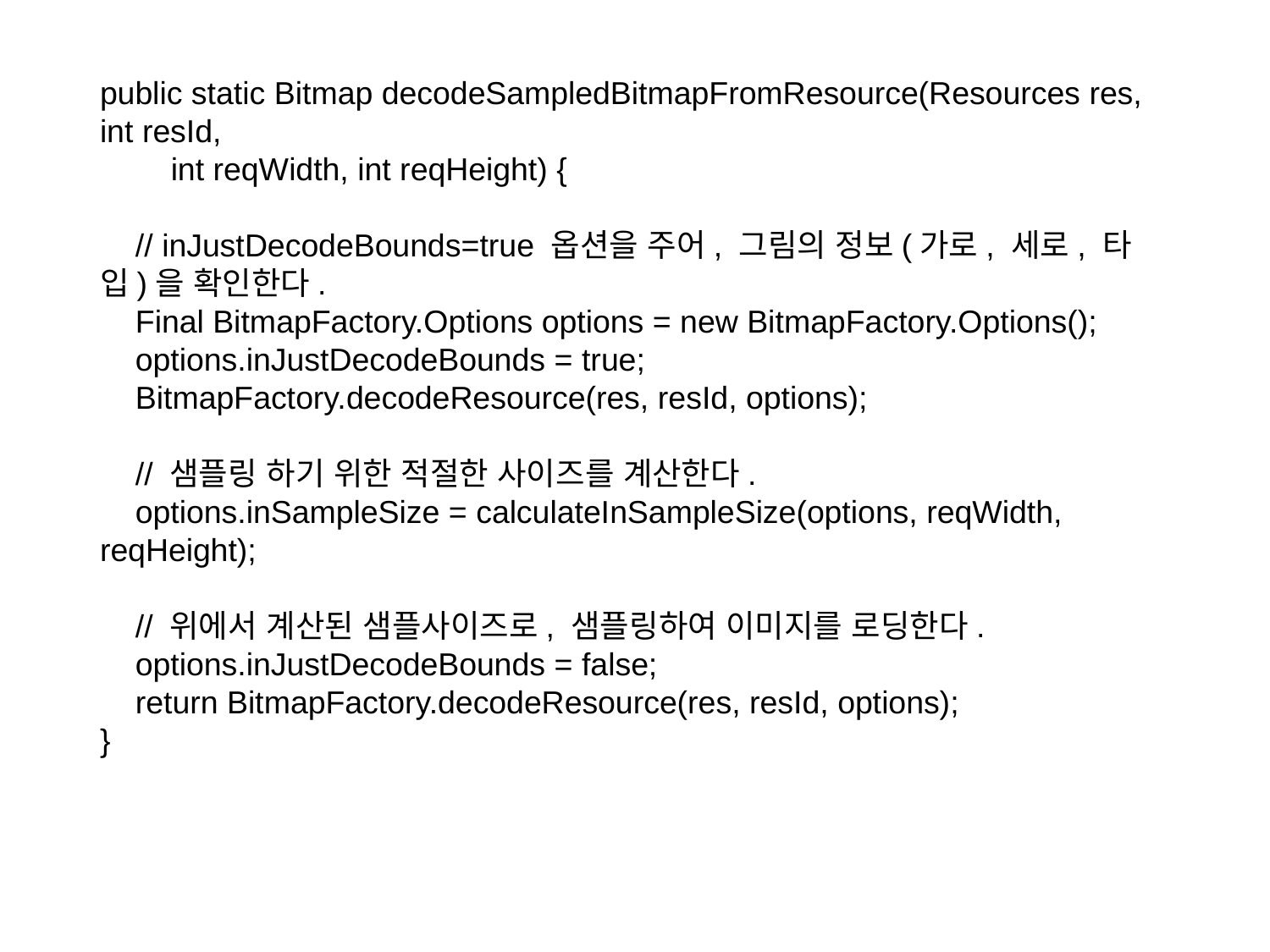

public static Bitmap decodeSampledBitmapFromResource(Resources res, int resId,
        int reqWidth, int reqHeight) {
    // inJustDecodeBounds=true 옵션을 주어, 그림의 정보(가로, 세로, 타입)을 확인한다.
    Final BitmapFactory.Options options = new BitmapFactory.Options();
    options.inJustDecodeBounds = true;
    BitmapFactory.decodeResource(res, resId, options);
    // 샘플링 하기 위한 적절한 사이즈를 계산한다.
    options.inSampleSize = calculateInSampleSize(options, reqWidth, reqHeight);
    // 위에서 계산된 샘플사이즈로, 샘플링하여 이미지를 로딩한다.
    options.inJustDecodeBounds = false;
    return BitmapFactory.decodeResource(res, resId, options);
}